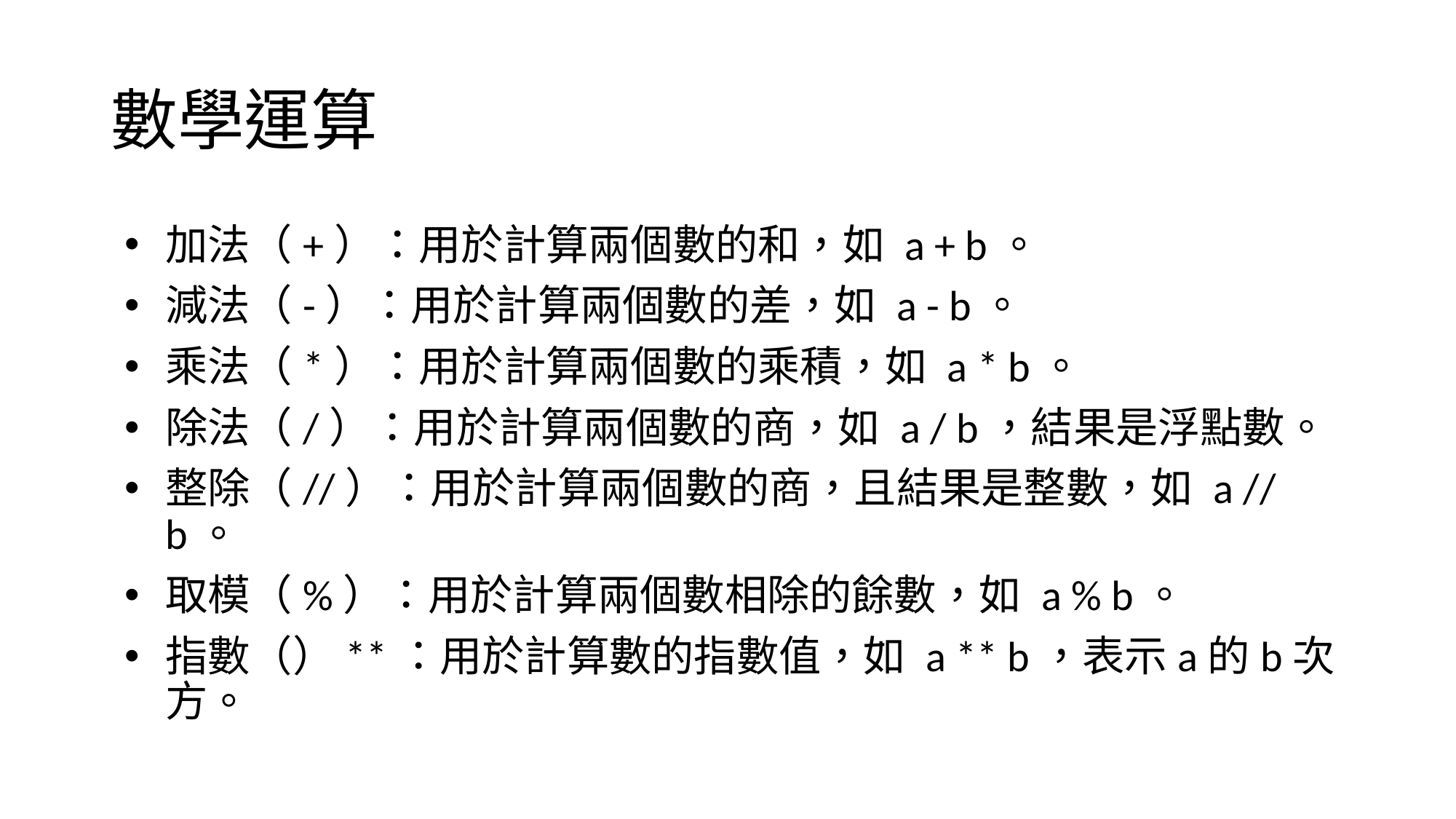

# 數學運算
加法（+）：用於計算兩個數的和，如 a + b。
減法（-）：用於計算兩個數的差，如 a - b。
乘法（*）：用於計算兩個數的乘積，如 a * b。
除法（/）：用於計算兩個數的商，如 a / b，結果是浮點數。
整除（//）：用於計算兩個數的商，且結果是整數，如 a // b。
取模（%）：用於計算兩個數相除的餘數，如 a % b。
指數（）**：用於計算數的指數值，如 a ** b，表示a的b次方。